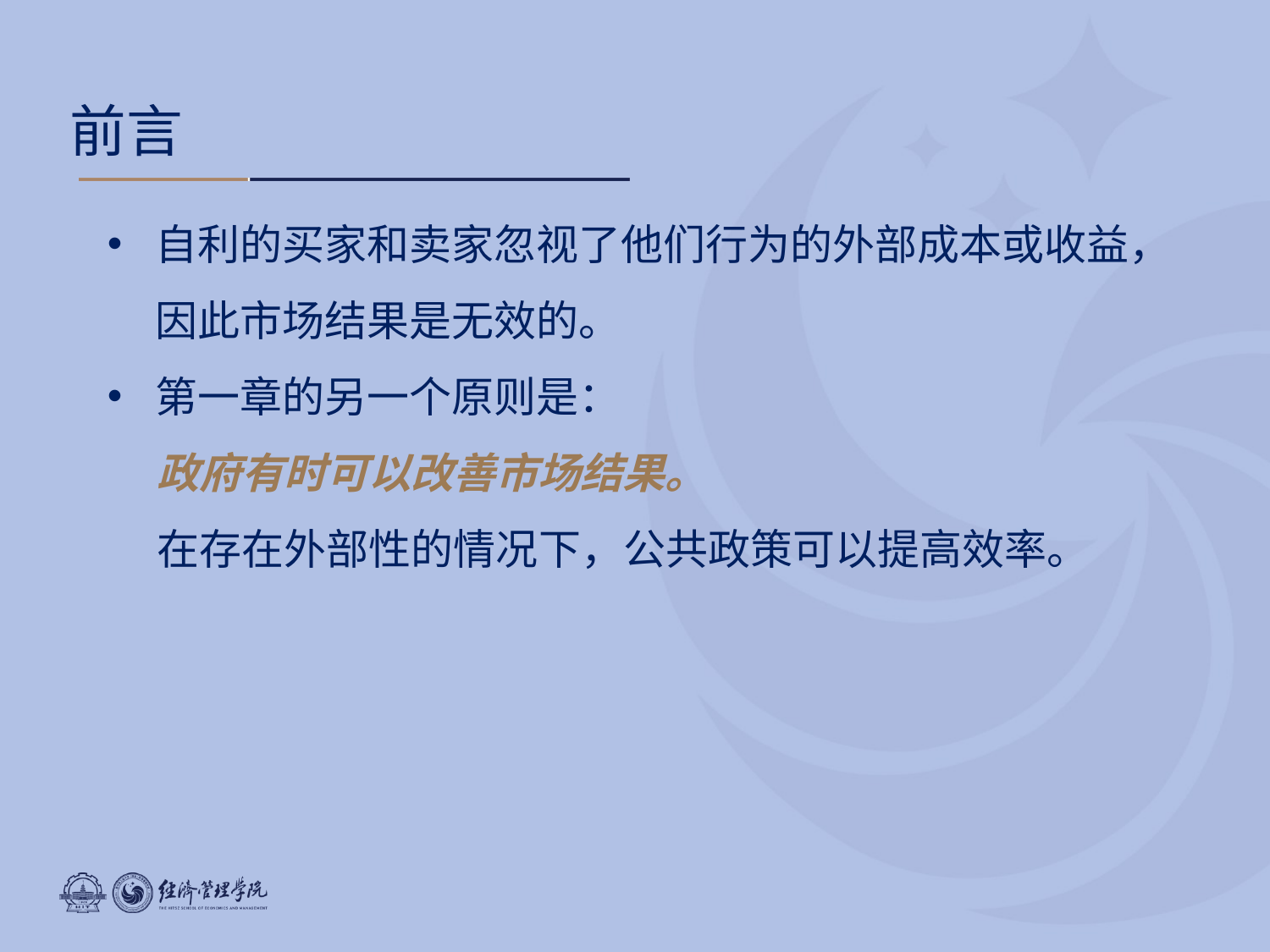

前言
自利的买家和卖家忽视了他们行为的外部成本或收益，因此市场结果是无效的。
第一章的另一个原则是：
政府有时可以改善市场结果。
在存在外部性的情况下，公共政策可以提高效率。